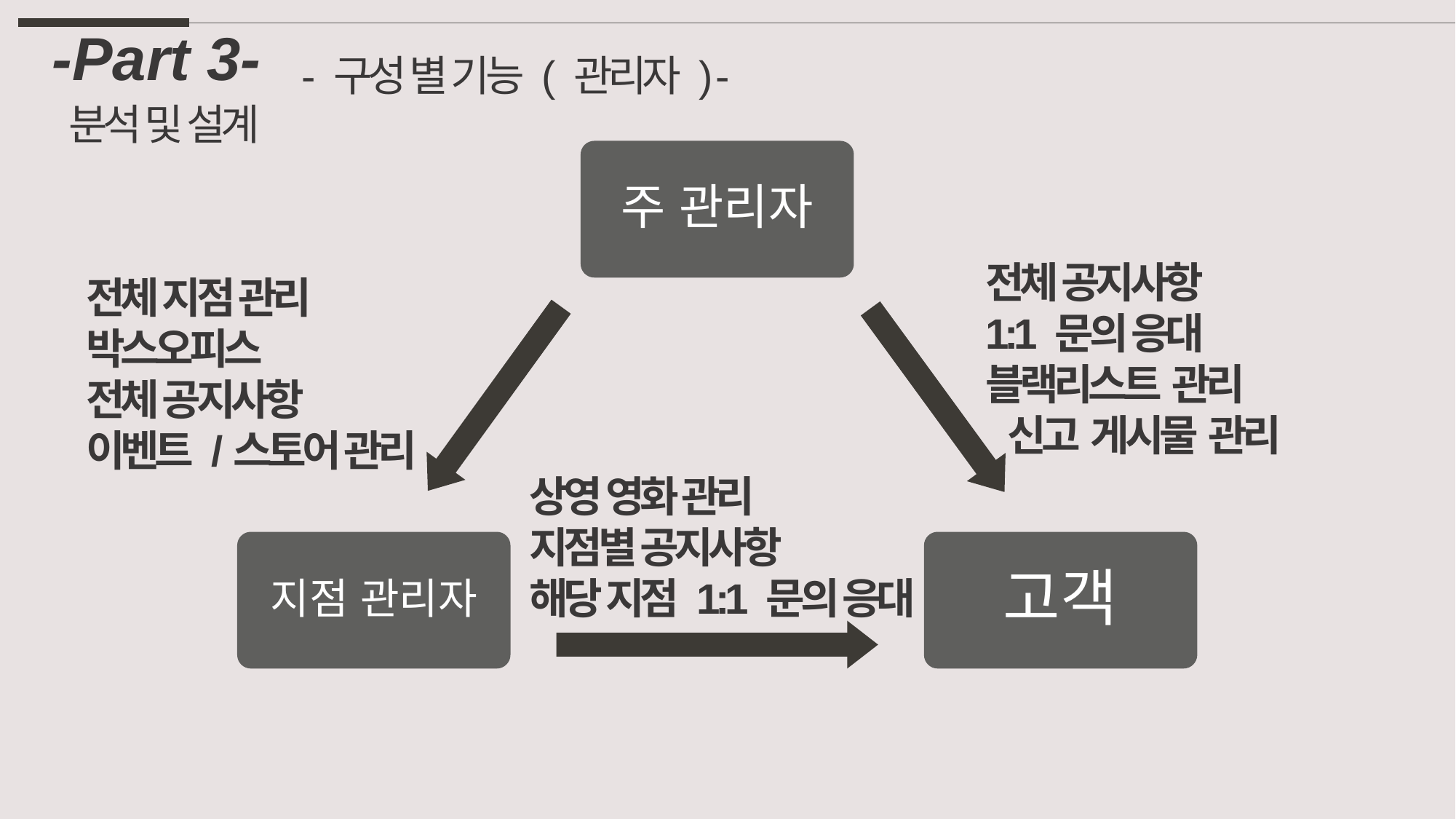

-Part 3-
분석 및 설계
- 구성 별 기능 ( 관리자 ) -
주 관리자
전체 공지사항
1:1 문의 응대
블랙리스트  관리
 신고  게시물  관리
전체 지점 관리
박스오피스
전체 공지사항
이벤트 /스토어 관리

상영 영화 관리
지점별 공지사항
해당 지점 1:1 문의 응대

지점 관리자
고객